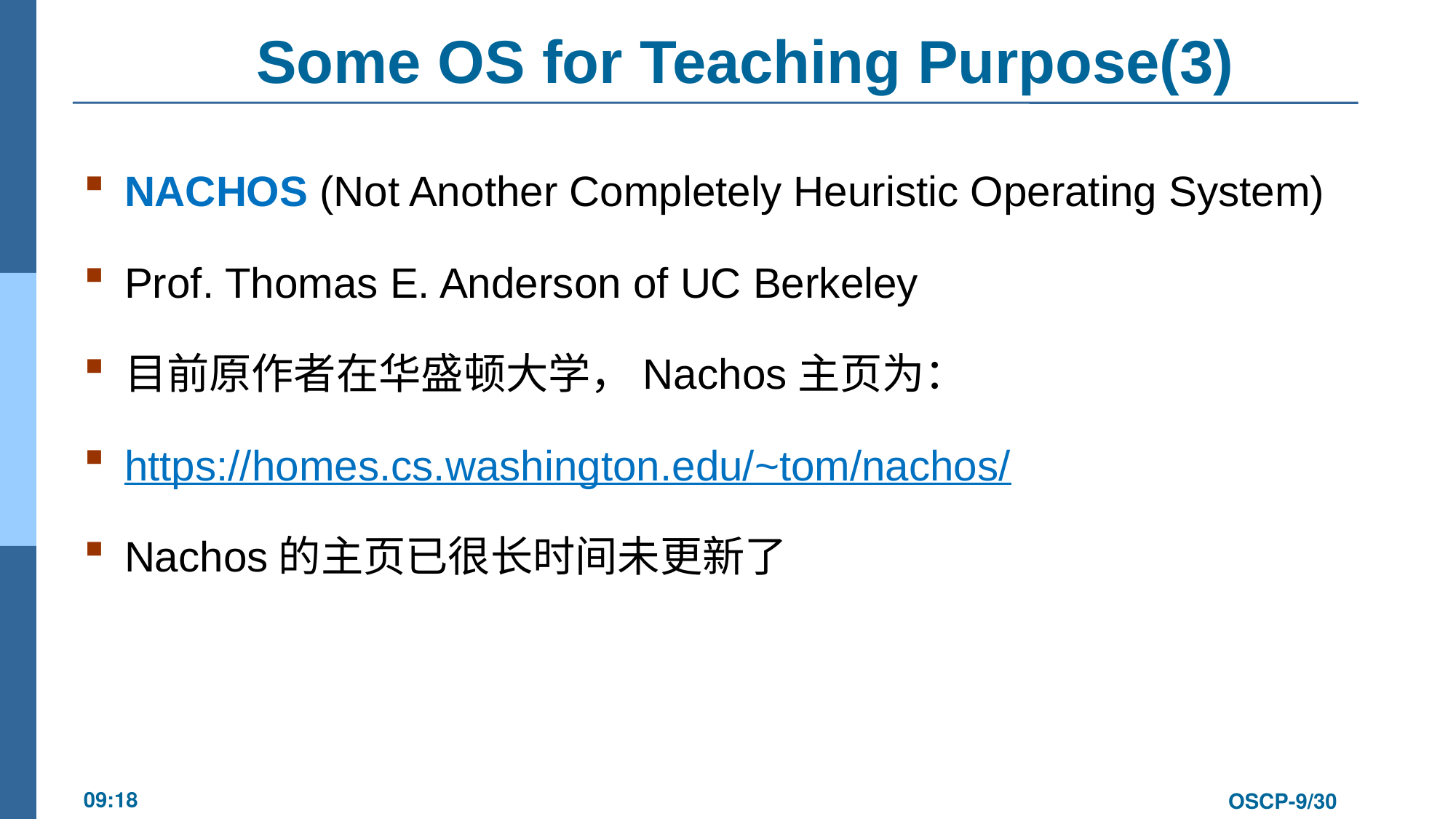

# Some OS for Teaching Purpose(3)
NACHOS (Not Another Completely Heuristic Operating System)
Prof. Thomas E. Anderson of UC Berkeley
目前原作者在华盛顿大学，Nachos主页为：
https://homes.cs.washington.edu/~tom/nachos/
Nachos的主页已很长时间未更新了